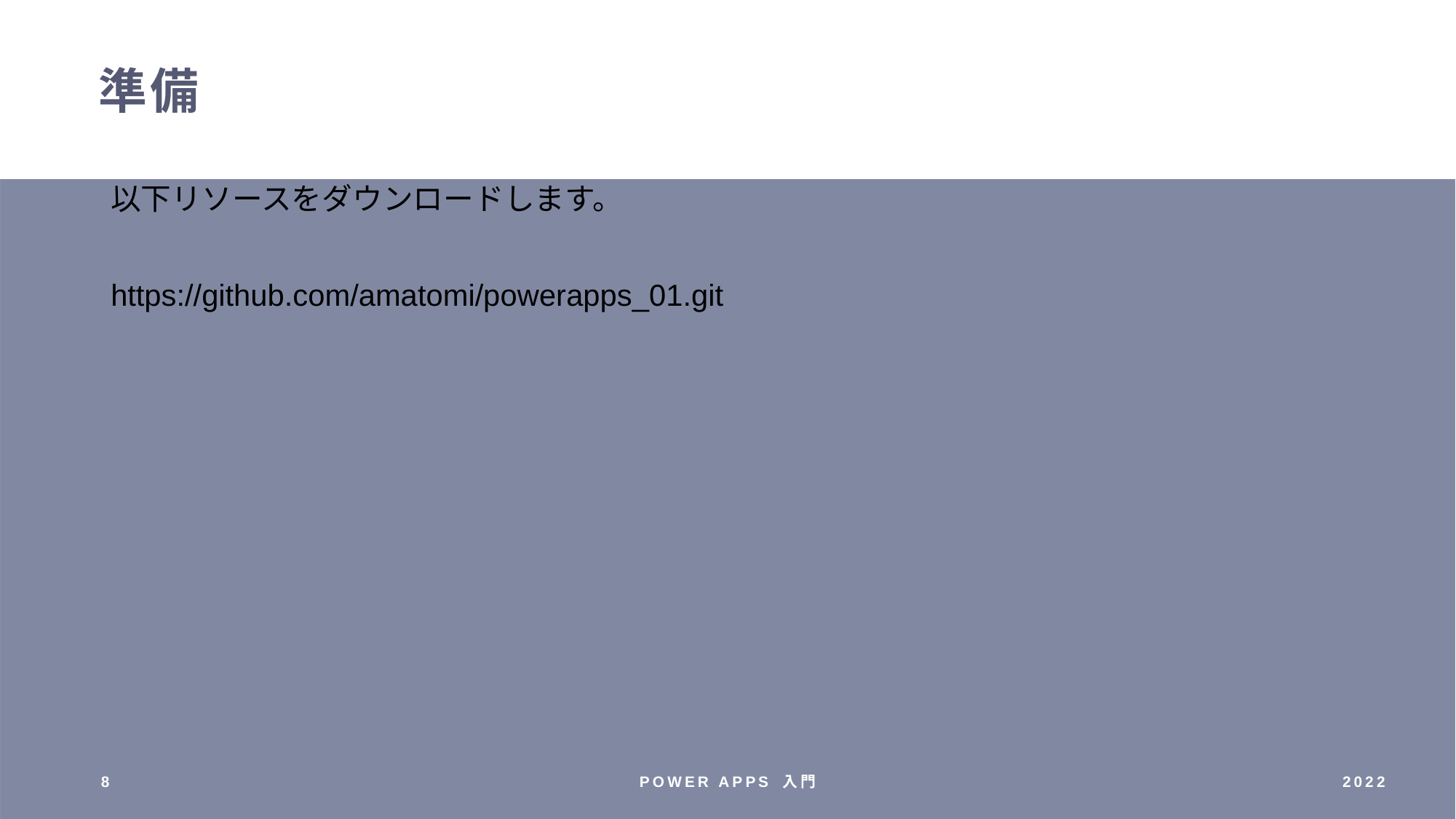

# 準備
以下リソースをダウンロードします。

https://github.com/amatomi/powerapps_01.git
8
Power Apps 入門
2022